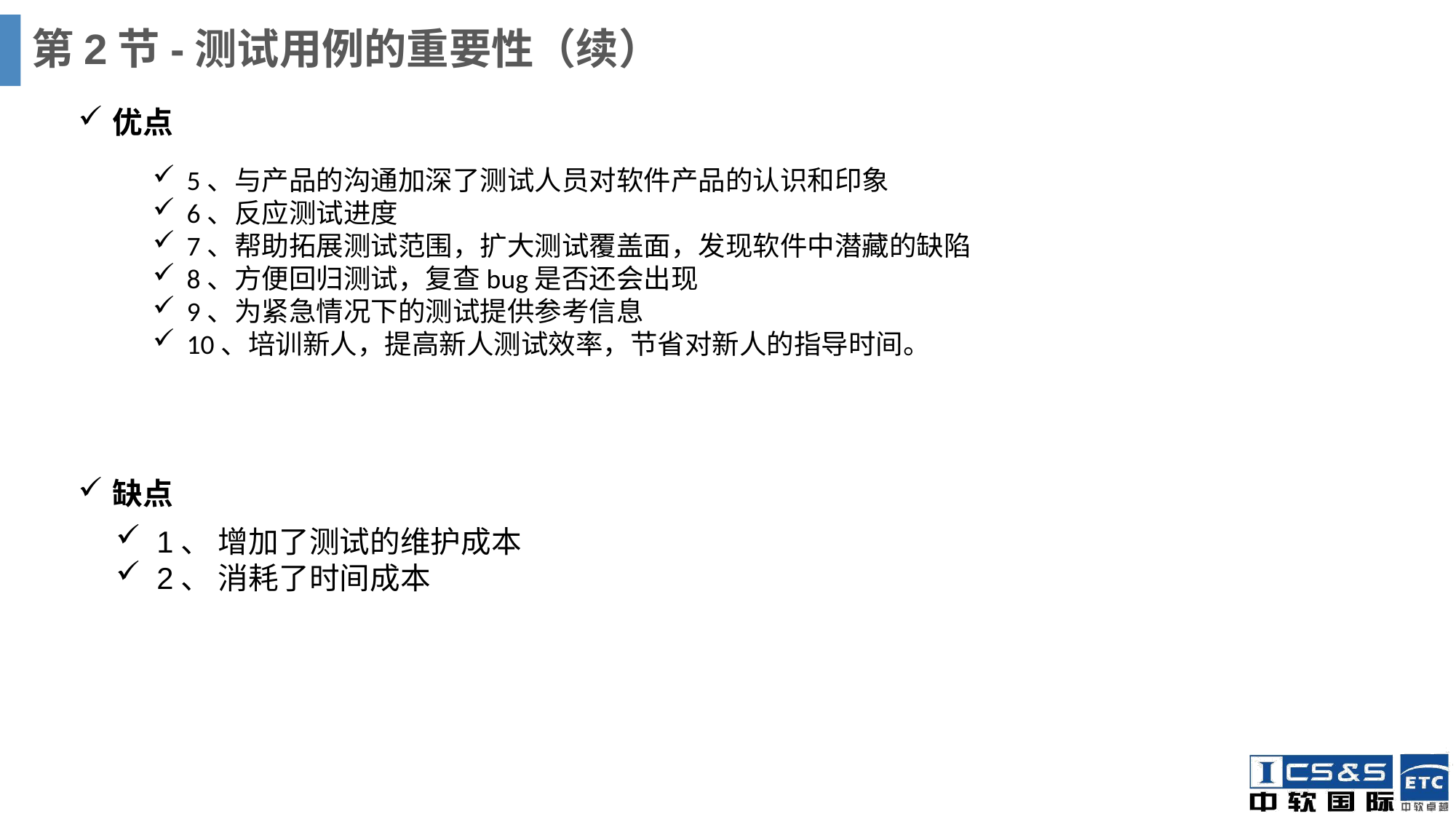

# 第2节-测试用例的重要性（续）
优点
5、与产品的沟通加深了测试人员对软件产品的认识和印象
6、反应测试进度
7、帮助拓展测试范围，扩大测试覆盖面，发现软件中潜藏的缺陷
8、方便回归测试，复查bug是否还会出现
9、为紧急情况下的测试提供参考信息
10、培训新人，提高新人测试效率，节省对新人的指导时间。
缺点
1、 增加了测试的维护成本
2、 消耗了时间成本